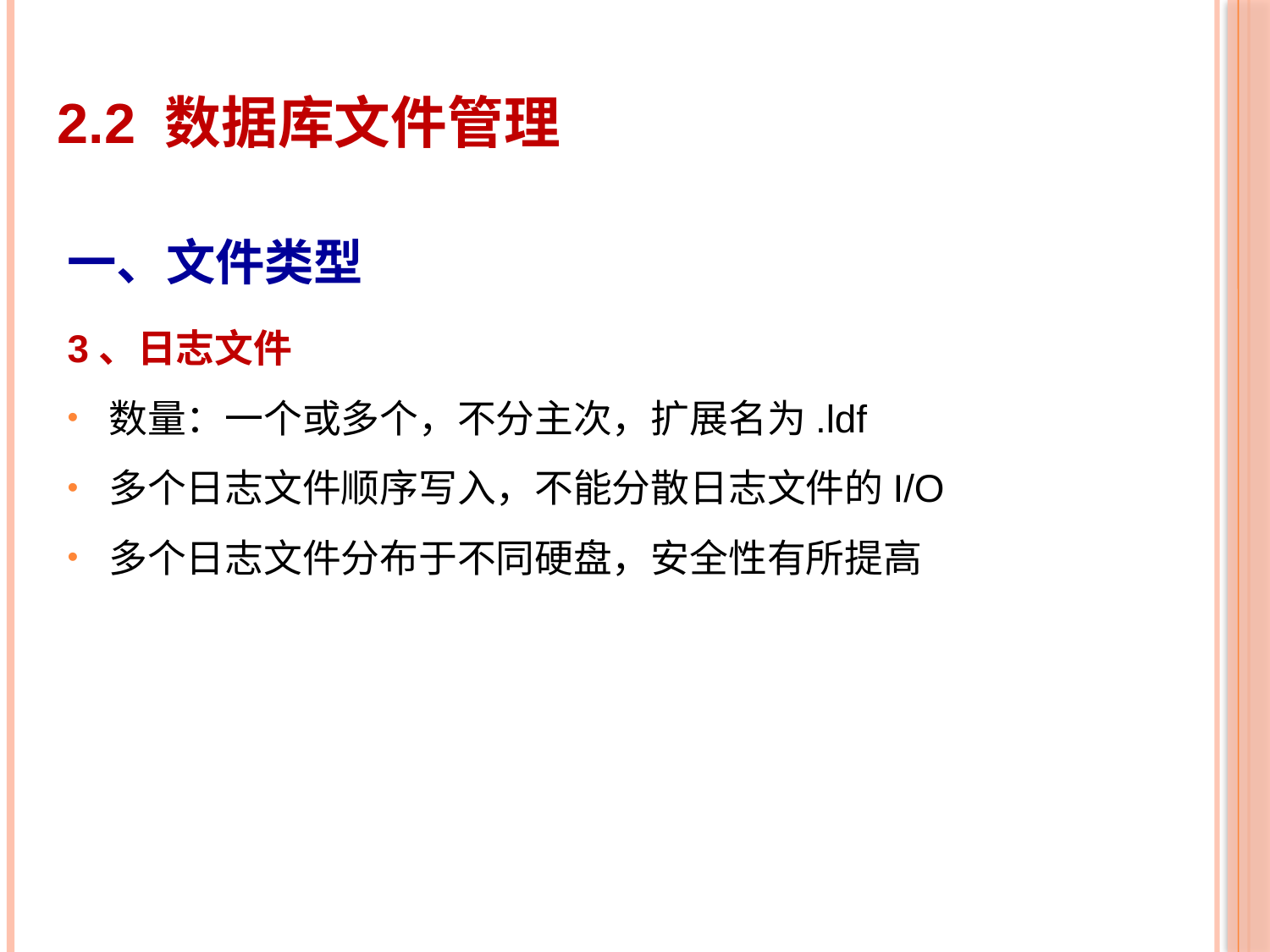

# 2.2 数据库文件管理
一、文件类型
3、日志文件
数量：一个或多个，不分主次，扩展名为.ldf
多个日志文件顺序写入，不能分散日志文件的I/O
多个日志文件分布于不同硬盘，安全性有所提高